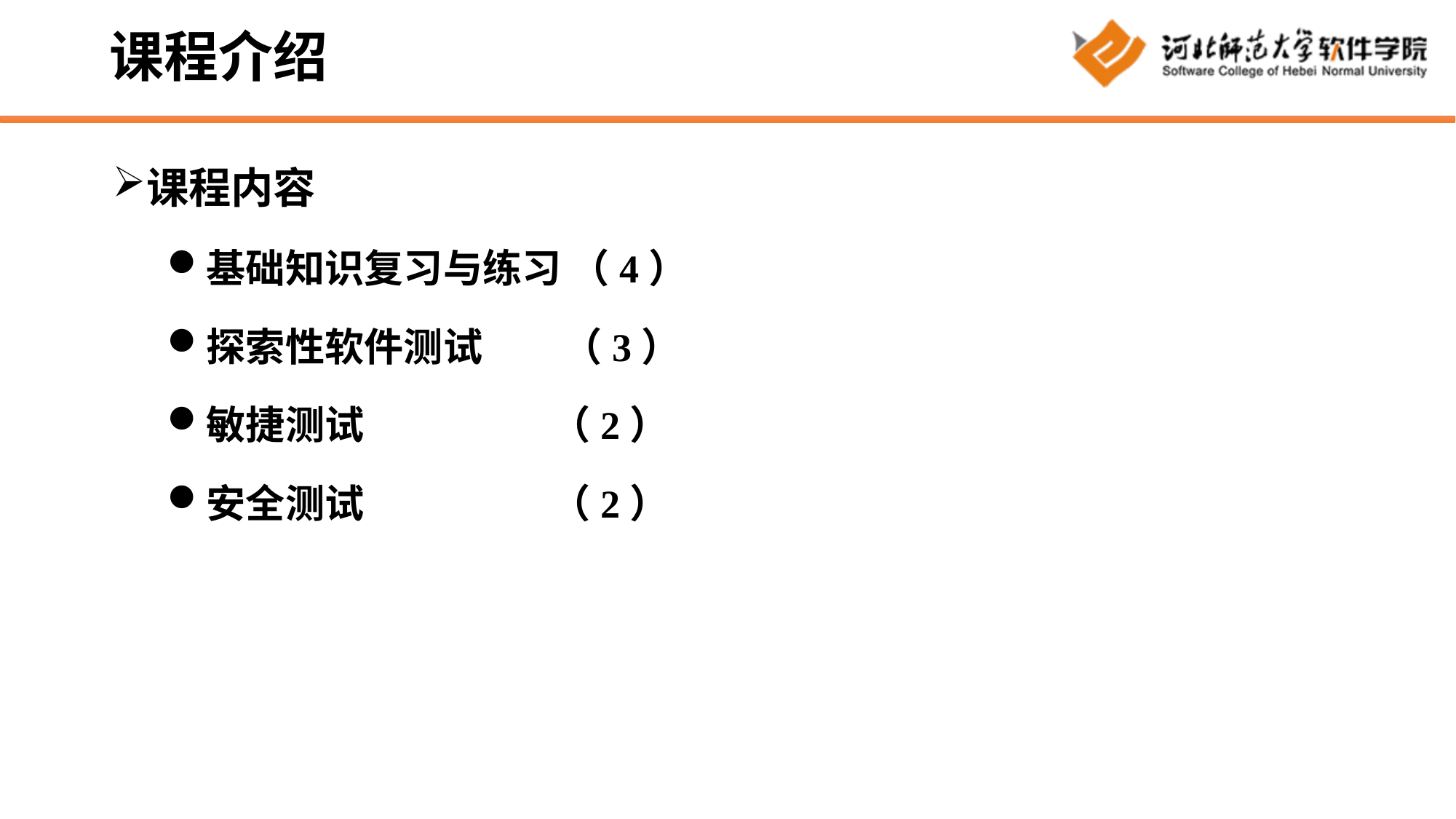

# 课程介绍
课程内容
基础知识复习与练习 （4）
探索性软件测试         （3）
敏捷测试                     （2）
安全测试                     （2）